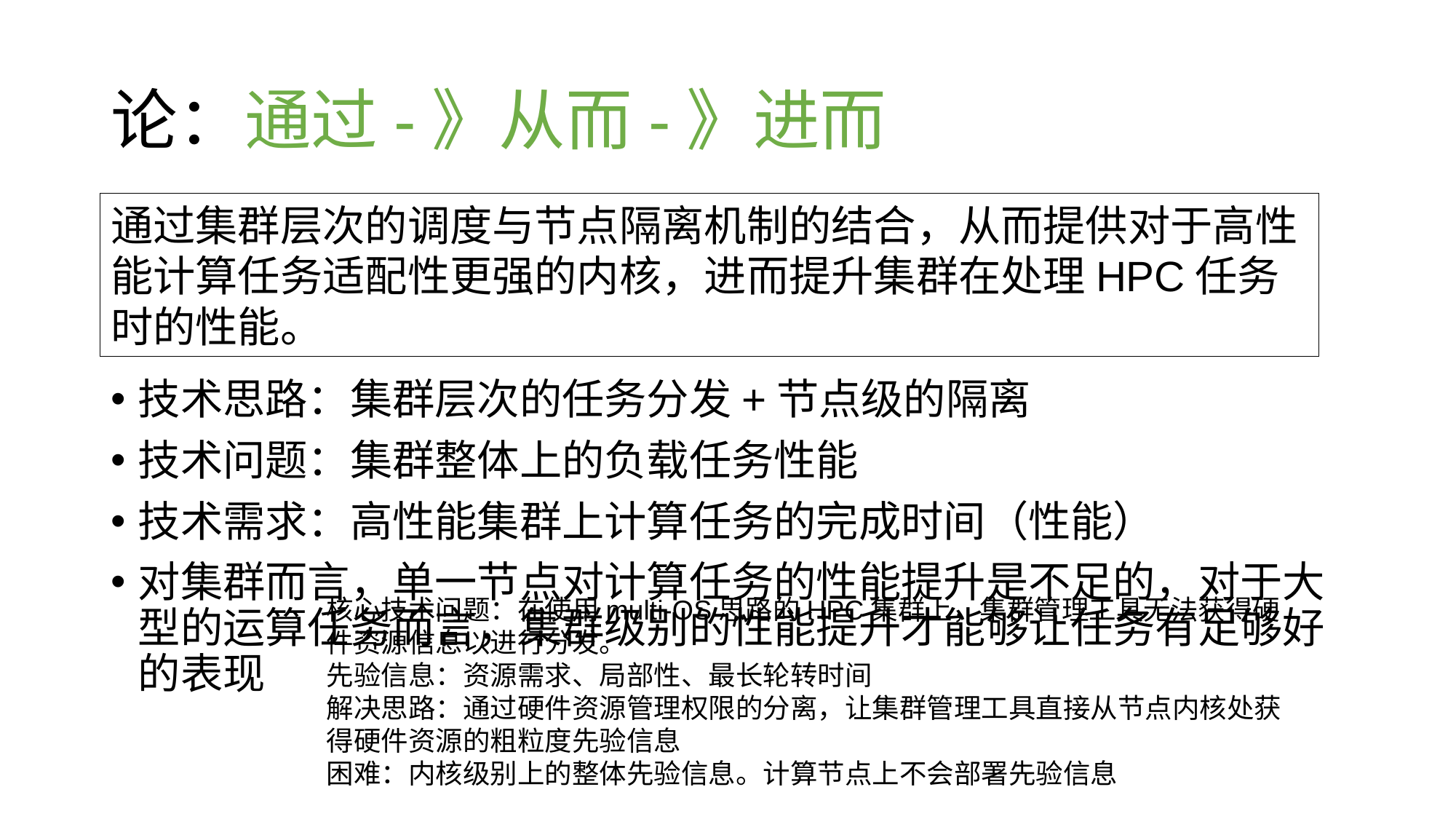

# 论：通过-》从而-》进而
通过集群层次的调度与节点隔离机制的结合，从而提供对于高性能计算任务适配性更强的内核，进而提升集群在处理HPC任务时的性能。
技术思路：集群层次的任务分发+节点级的隔离
技术问题：集群整体上的负载任务性能
技术需求：高性能集群上计算任务的完成时间（性能）
对集群而言，单一节点对计算任务的性能提升是不足的，对于大型的运算任务而言，集群级别的性能提升才能够让任务有足够好的表现
核心技术问题：在使用multi-OS思路的HPC集群上，集群管理工具无法获得硬件资源信息以进行分发。
先验信息：资源需求、局部性、最长轮转时间
解决思路：通过硬件资源管理权限的分离，让集群管理工具直接从节点内核处获得硬件资源的粗粒度先验信息
困难：内核级别上的整体先验信息。计算节点上不会部署先验信息